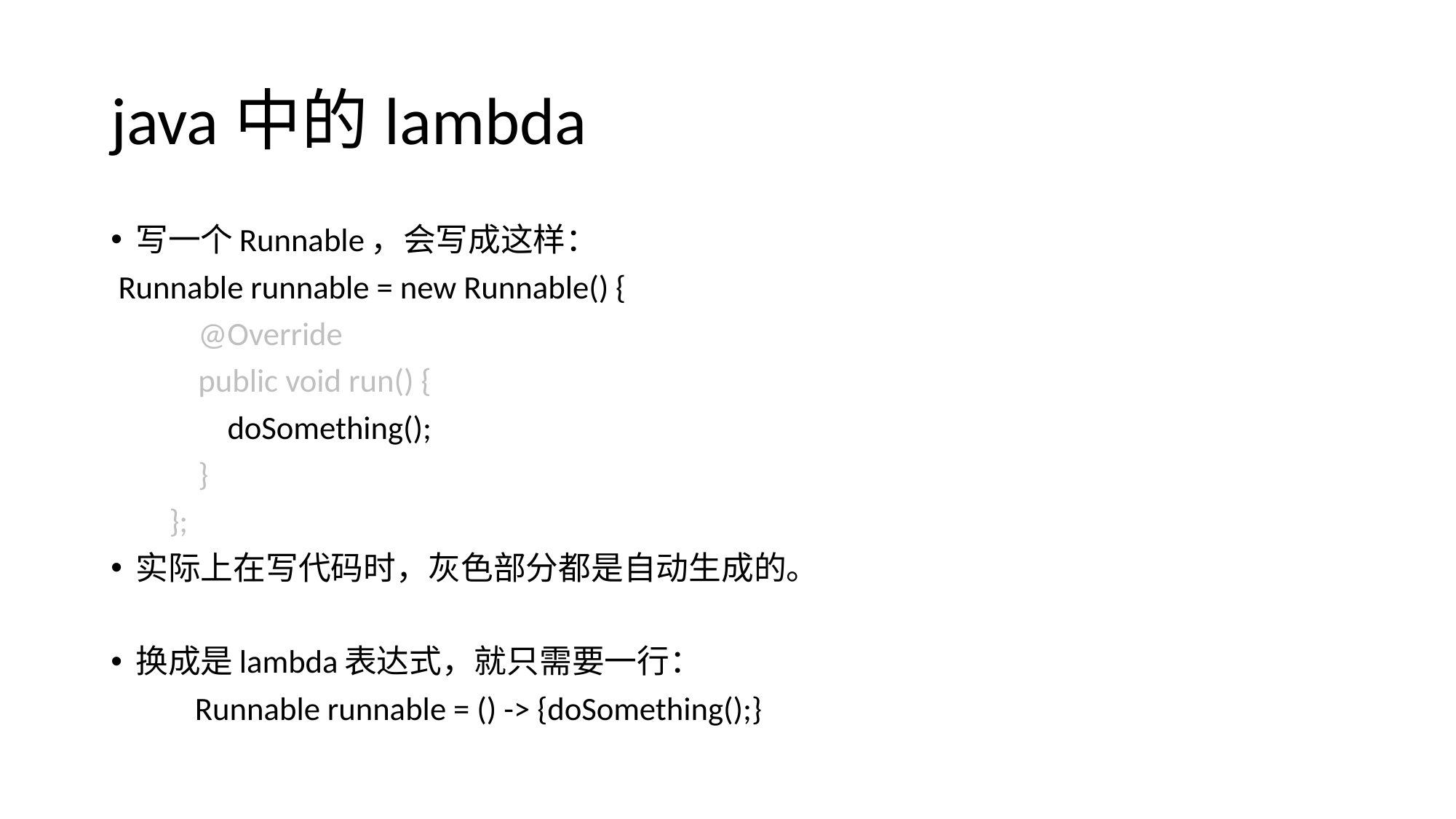

# java中的lambda
写一个Runnable，会写成这样：
 Runnable runnable = new Runnable() {
            @Override
            public void run() {
                doSomething();
            }
        };
实际上在写代码时，灰色部分都是自动生成的。

换成是lambda表达式，就只需要一行：
	Runnable runnable = () -> {doSomething();}